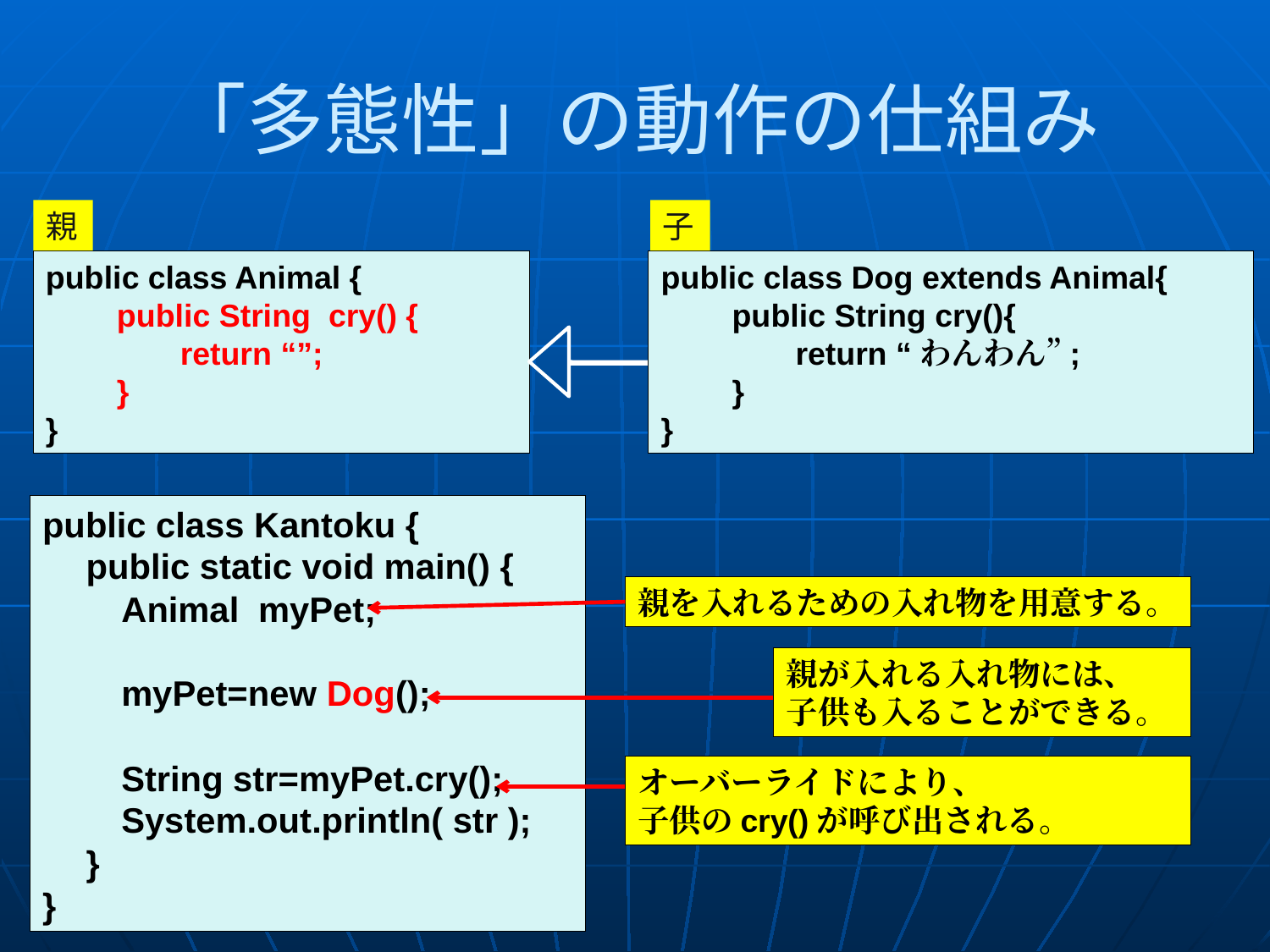

# 「多態性」の動作の仕組み
親
子
public class Animal {
　　public String  cry() {
　　　　return “”;
　　}
}
public class Dog extends Animal{
　　public String cry(){
　　　　return “わんわん”;
　　}
}

public class Kantoku {
　public static void main() {
　　Animal  myPet;

　　myPet=new Dog();

　　String str=myPet.cry();
　　System.out.println( str );
　}
}
親を入れるための入れ物を用意する。
親が入れる入れ物には、
子供も入ることができる。
オーバーライドにより、
子供のcry()が呼び出される。